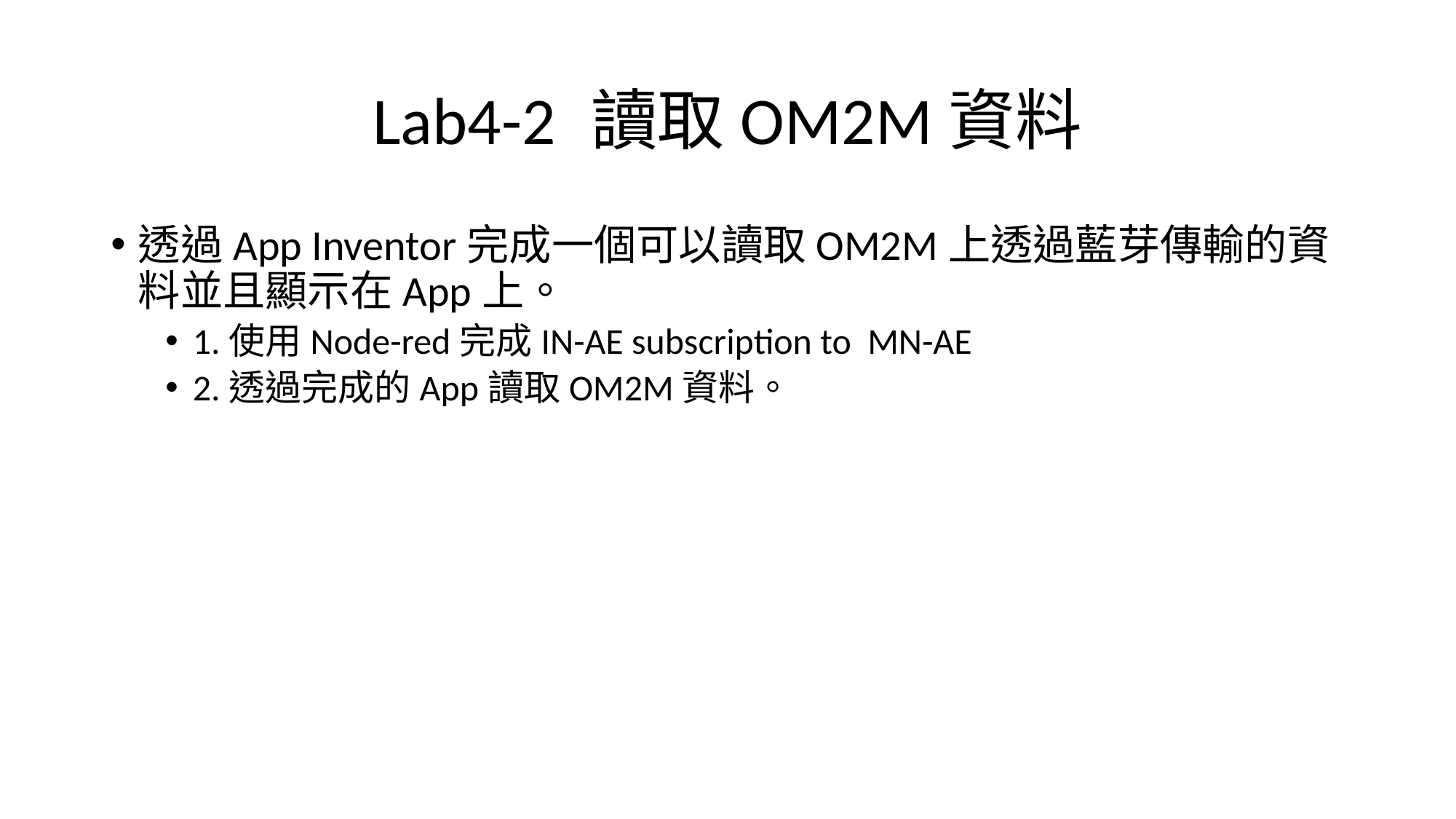

# Lab4-2	讀取OM2M資料
透過App Inventor完成一個可以讀取OM2M上透過藍芽傳輸的資料並且顯示在App上。
1.使用Node-red完成IN-AE subscription to  MN-AE
2.透過完成的App讀取OM2M資料。